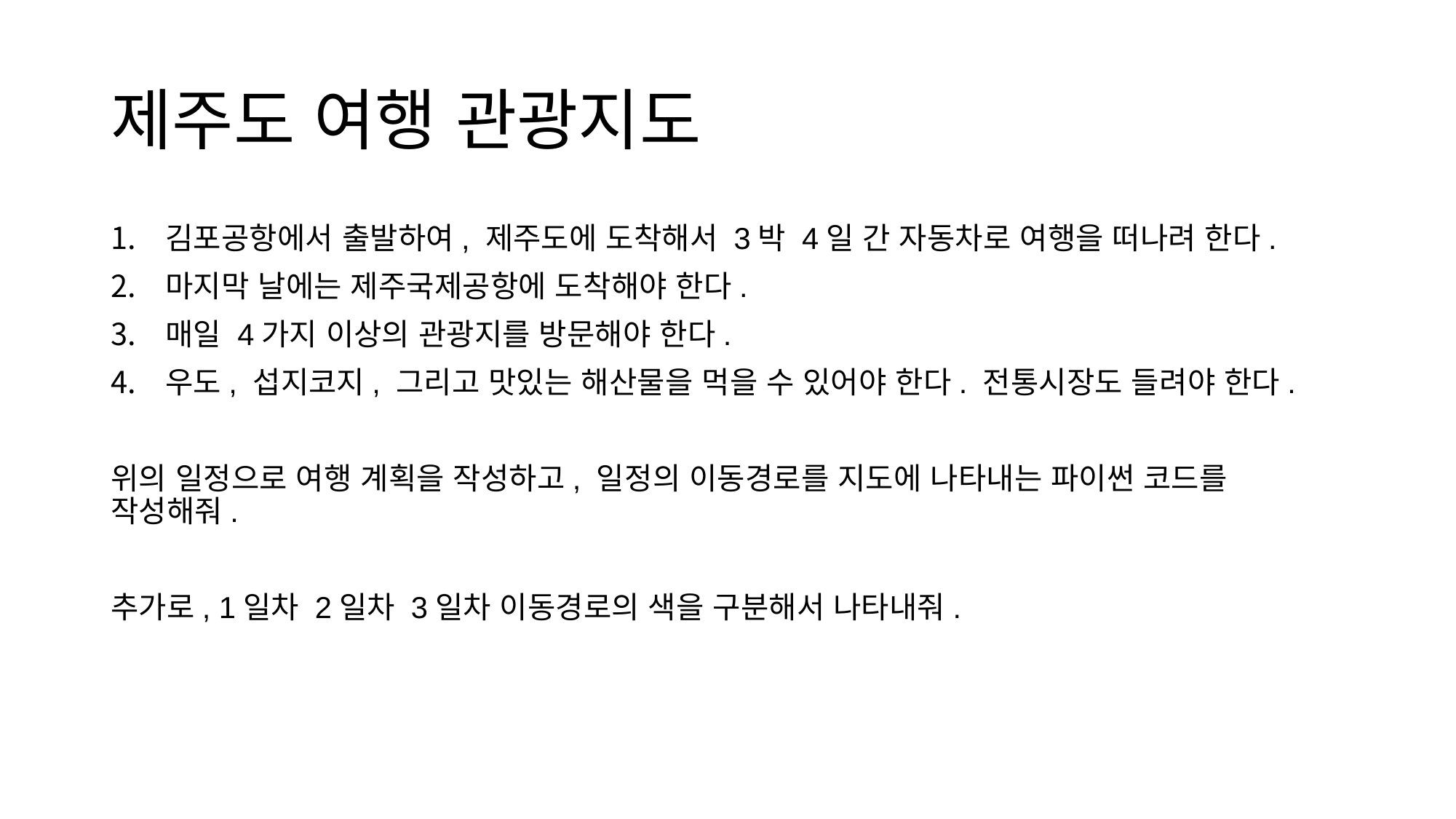

# 제주도 여행 관광지도
김포공항에서 출발하여, 제주도에 도착해서 3박 4일 간 자동차로 여행을 떠나려 한다.
마지막 날에는 제주국제공항에 도착해야 한다.
매일 4가지 이상의 관광지를 방문해야 한다.
우도, 섭지코지, 그리고 맛있는 해산물을 먹을 수 있어야 한다. 전통시장도 들려야 한다.

위의 일정으로 여행 계획을 작성하고, 일정의 이동경로를 지도에 나타내는 파이썬 코드를 작성해줘.

추가로, 1일차 2일차 3일차 이동경로의 색을 구분해서 나타내줘.